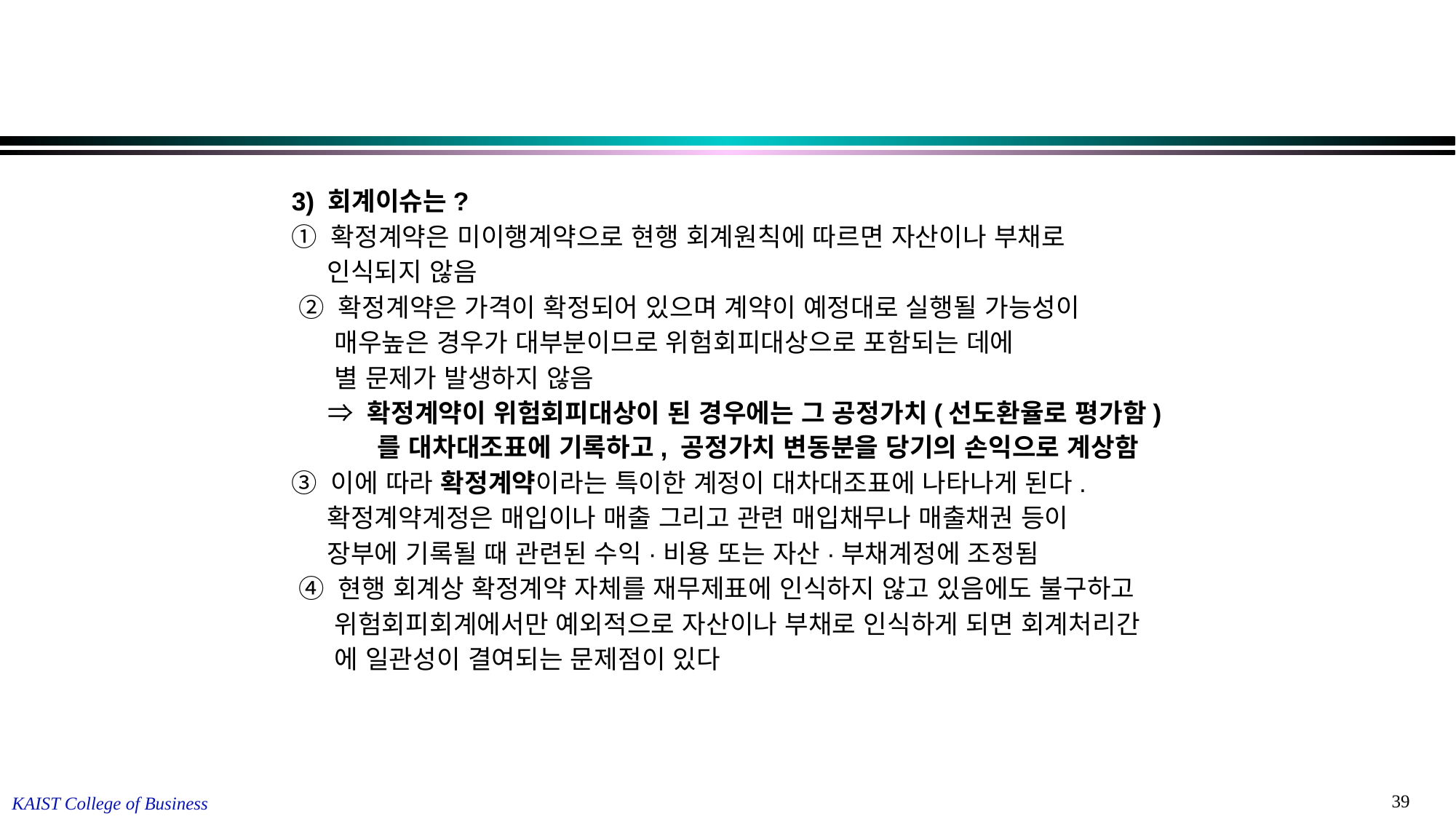

3) 회계이슈는?
① 확정계약은 미이행계약으로 현행 회계원칙에 따르면 자산이나 부채로
    인식되지 않음
 ② 확정계약은 가격이 확정되어 있으며 계약이 예정대로 실행될 가능성이
     매우높은 경우가 대부분이므로 위험회피대상으로 포함되는 데에
     별 문제가 발생하지 않음
     ⇒ 확정계약이 위험회피대상이 된 경우에는 그 공정가치(선도환율로 평가함)         를 대차대조표에 기록하고, 공정가치 변동분을 당기의 손익으로 계상함
③ 이에 따라 확정계약이라는 특이한 계정이 대차대조표에 나타나게 된다.
    확정계약계정은 매입이나 매출 그리고 관련 매입채무나 매출채권 등이
    장부에 기록될 때 관련된 수익·비용 또는 자산·부채계정에 조정됨
 ④ 현행 회계상 확정계약 자체를 재무제표에 인식하지 않고 있음에도 불구하고
     위험회피회계에서만 예외적으로 자산이나 부채로 인식하게 되면 회계처리간
     에 일관성이 결여되는 문제점이 있다